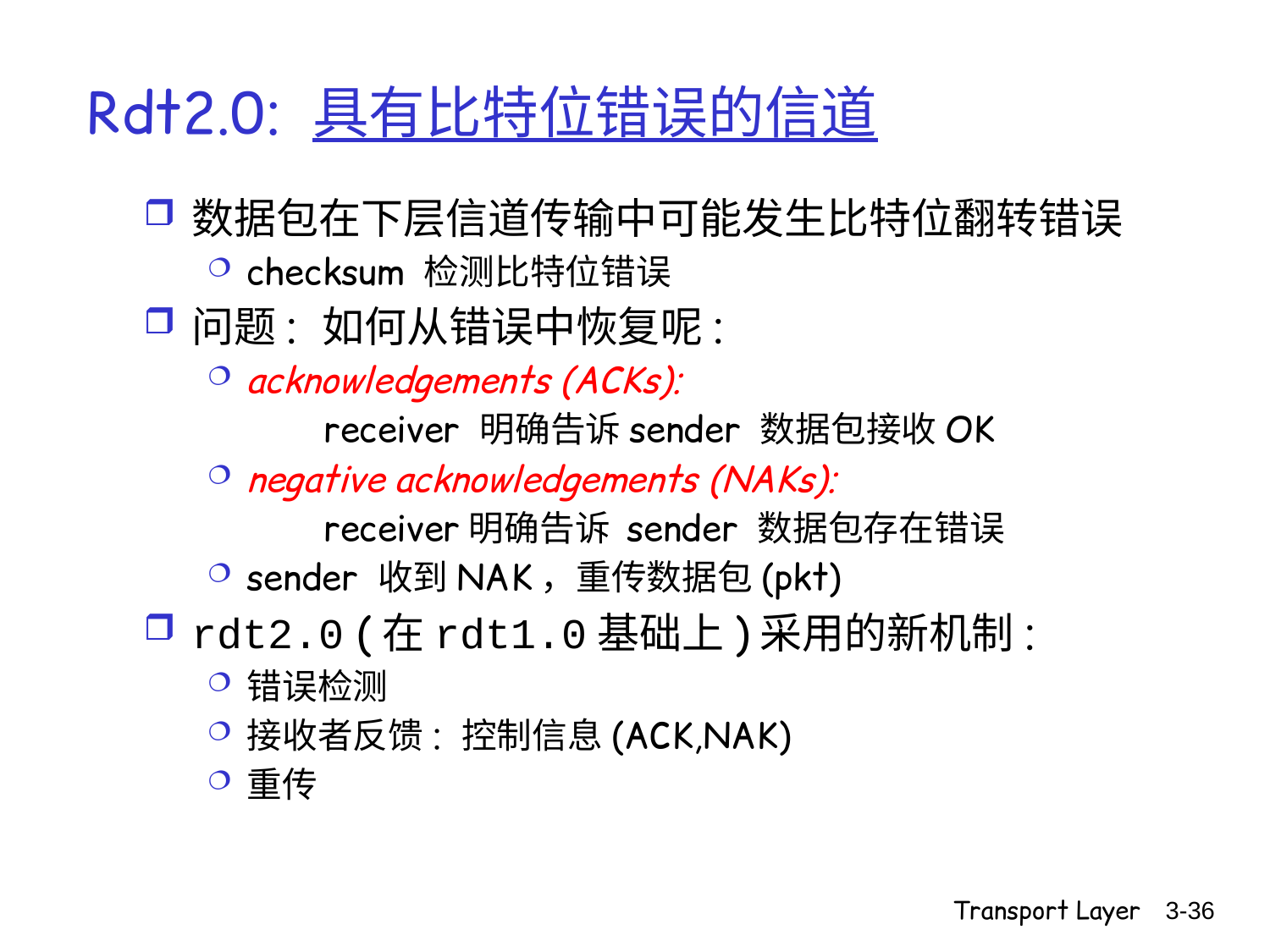

# Rdt2.0: 具有比特位错误的信道
数据包在下层信道传输中可能发生比特位翻转错误
checksum 检测比特位错误
问题: 如何从错误中恢复呢:
acknowledgements (ACKs):
           receiver 明确告诉sender 数据包接收OK
negative acknowledgements (NAKs):
           receiver明确告诉 sender 数据包存在错误
sender 收到NAK，重传数据包(pkt)
rdt2.0 (在rdt1.0基础上)采用的新机制:
错误检测
接收者反馈: 控制信息(ACK,NAK)
重传
Transport Layer
3-36